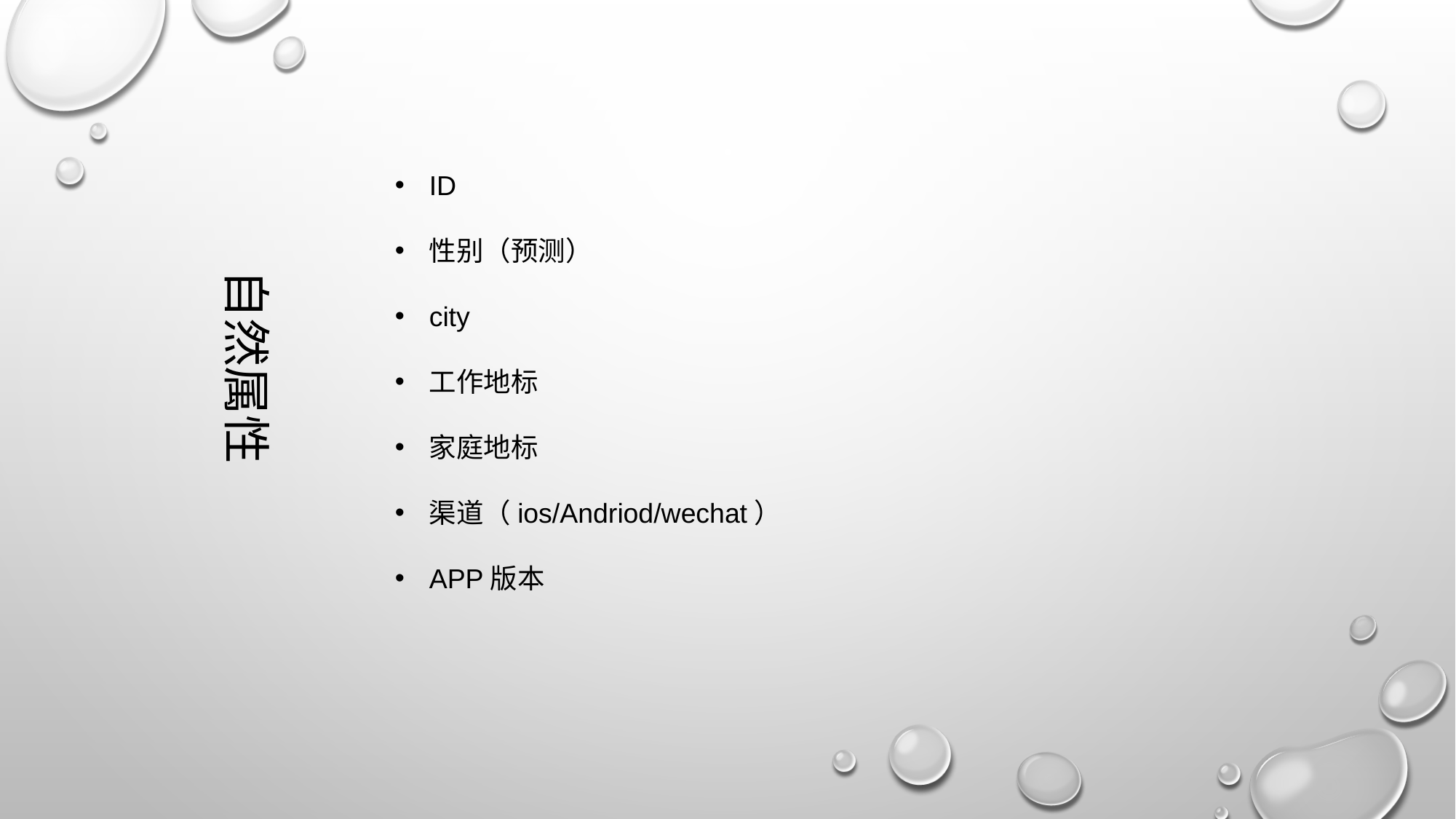

ID

性别（预测）

city

工作地标

家庭地标

渠道（ios/Andriod/wechat）

APP版本

自然属性